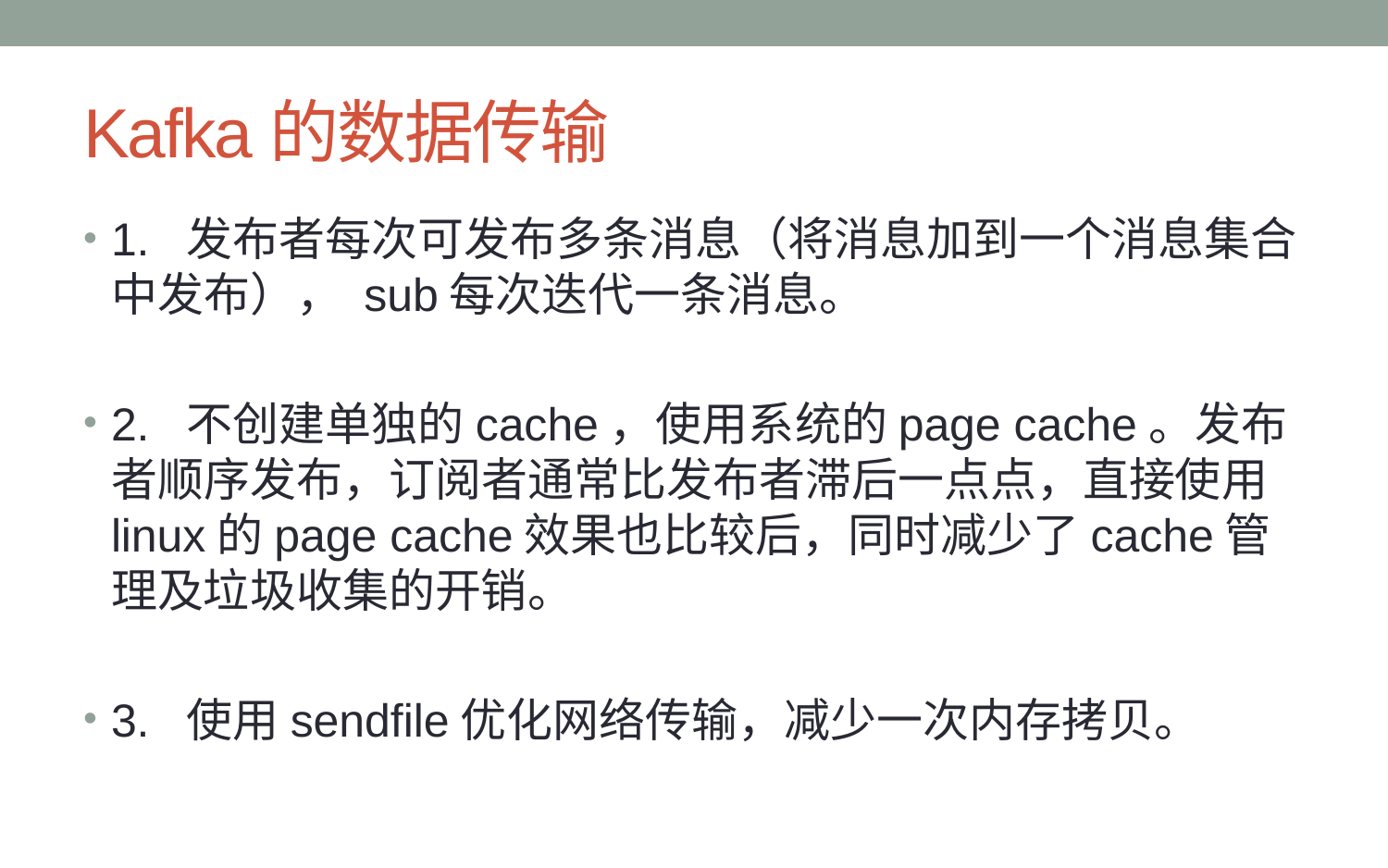

# Kafka的数据传输
1.  发布者每次可发布多条消息（将消息加到一个消息集合中发布）， sub每次迭代一条消息。

2.  不创建单独的cache，使用系统的page cache。发布者顺序发布，订阅者通常比发布者滞后一点点，直接使用linux的page cache效果也比较后，同时减少了cache管理及垃圾收集的开销。

3.  使用sendfile优化网络传输，减少一次内存拷贝。